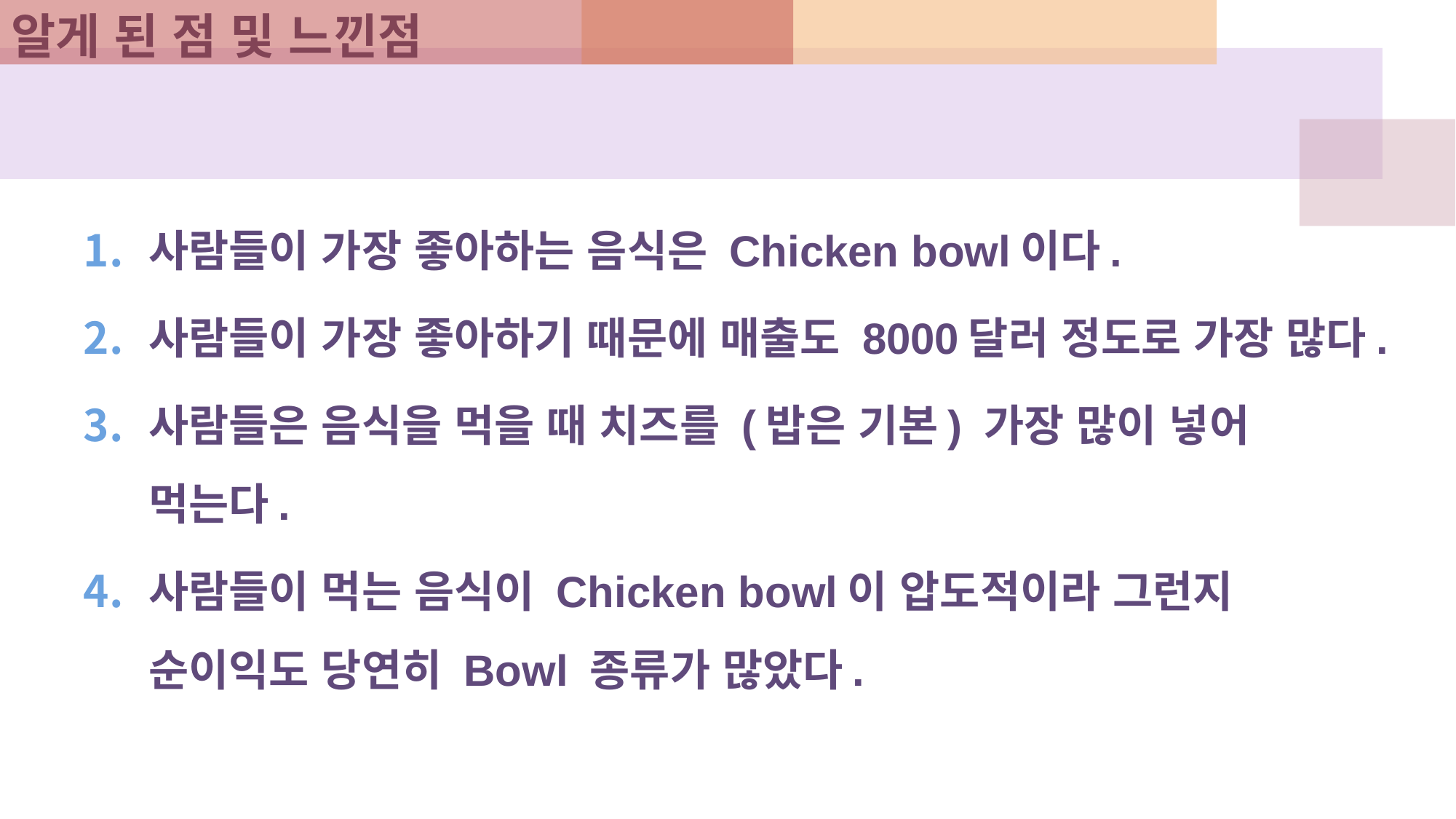

알게 된 점 및 느낀점

사람들이 가장 좋아하는 음식은 Chicken bowl이다.
사람들이 가장 좋아하기 때문에 매출도 8000달러 정도로 가장 많다.
사람들은 음식을 먹을 때 치즈를 (밥은 기본) 가장 많이 넣어 먹는다.
사람들이 먹는 음식이 Chicken bowl이 압도적이라 그런지 순이익도 당연히 Bowl 종류가 많았다.